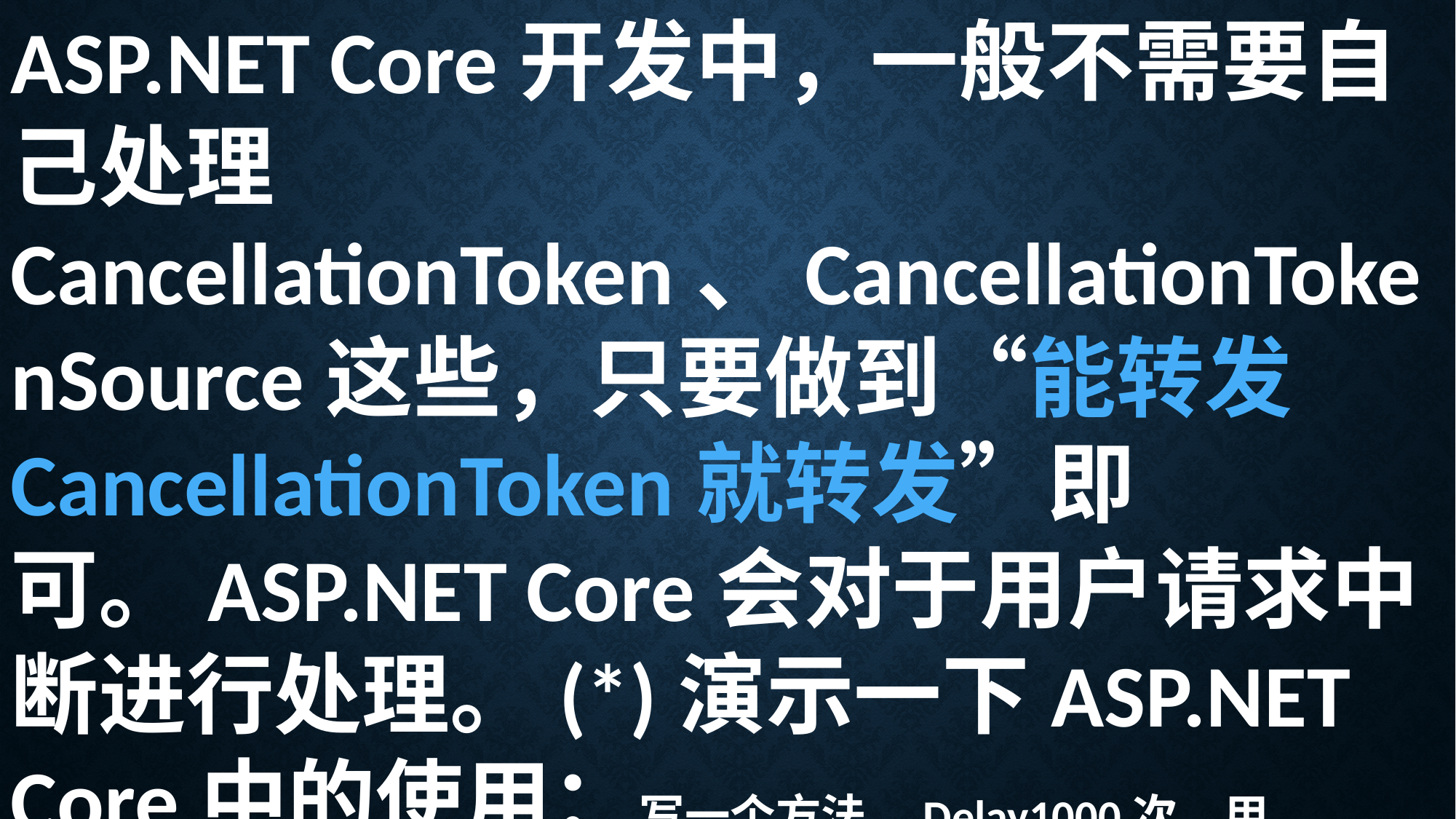

ASP.NET Core开发中，一般不需要自己处理CancellationToken、CancellationTokenSource这些，只要做到“能转发CancellationToken就转发”即可。ASP.NET Core会对于用户请求中断进行处理。(*)演示一下ASP.NET Core中的使用：写一个方法，Delay1000次，用Debug.WriteLine()输出，访问中间跳到放到其他网站。